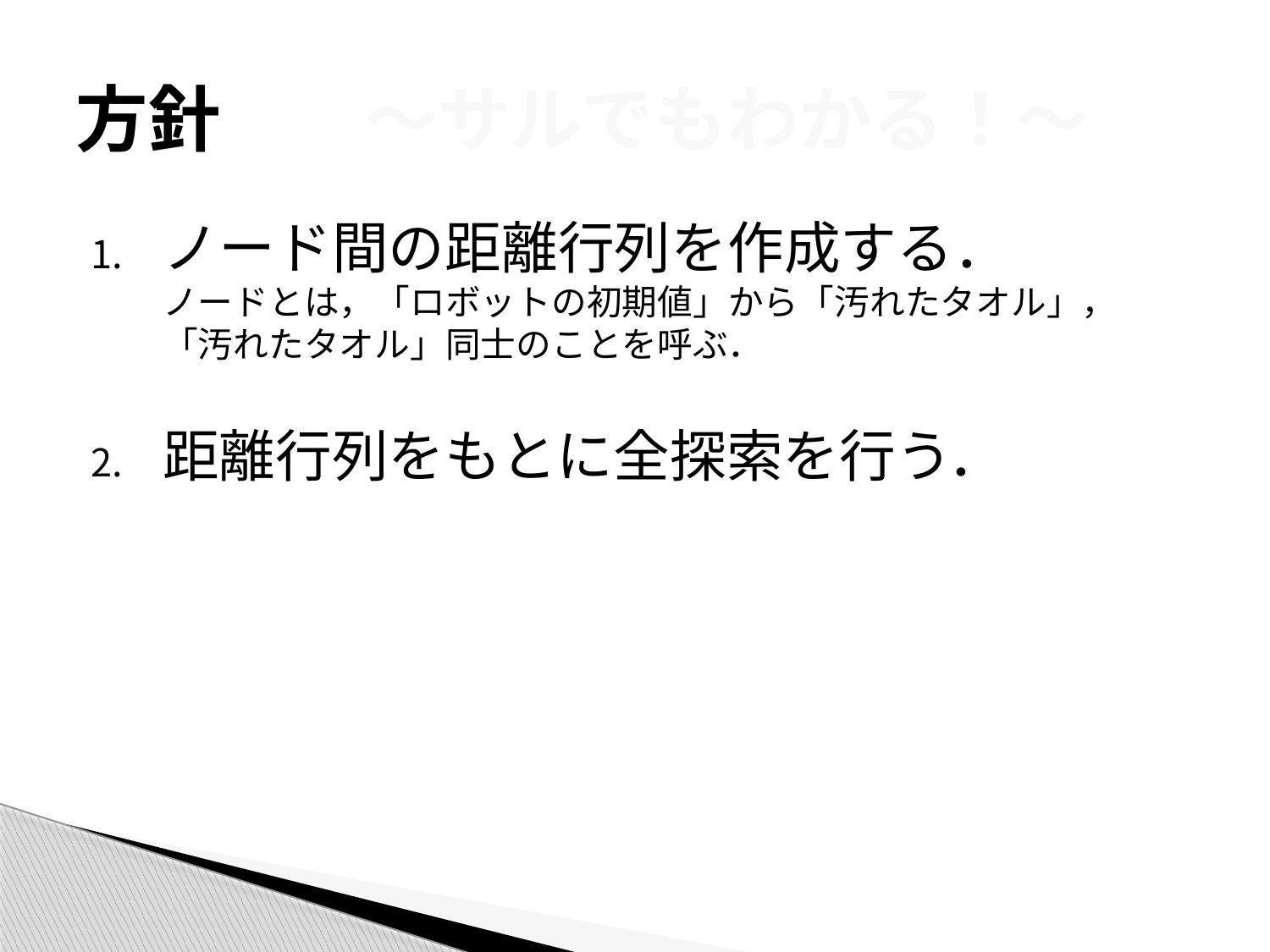

# 方針　　～サルでもわかる！～
ノード間の距離行列を作成する．
ノードとは，「ロボットの初期値」から「汚れたタオル」，
「汚れたタオル」同士のことを呼ぶ．

距離行列をもとに全探索を行う．